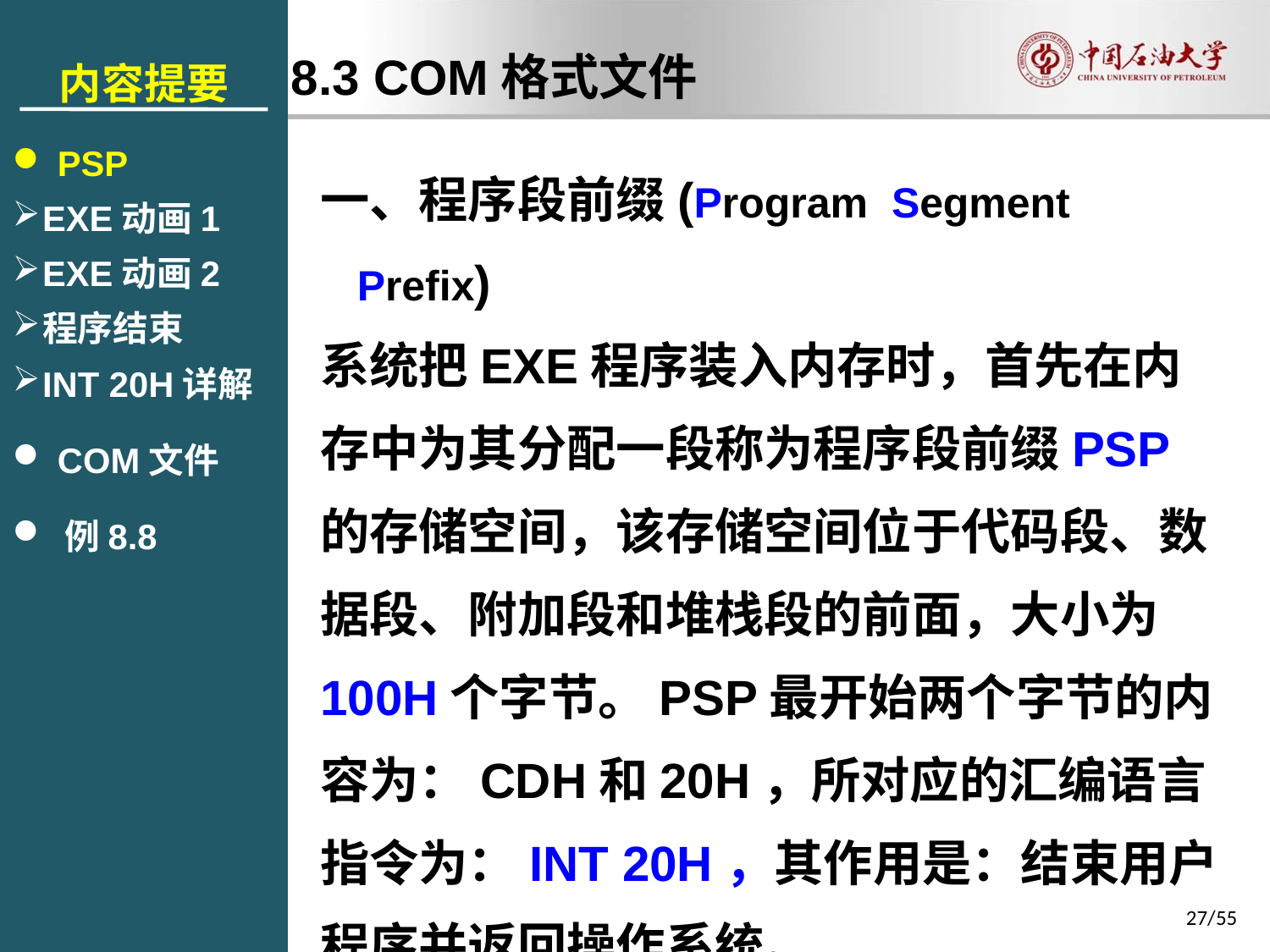

内容提要
 PSP
EXE动画1
EXE动画2
程序结束
INT 20H详解
 COM文件
 例8.8
8.3 COM格式文件
一、程序段前缀(Program  Segment  Prefix)
系统把EXE程序装入内存时，首先在内存中为其分配一段称为程序段前缀PSP的存储空间，该存储空间位于代码段、数据段、附加段和堆栈段的前面，大小为100H个字节。PSP最开始两个字节的内容为：CDH和20H，所对应的汇编语言指令为：INT 20H，其作用是：结束用户程序并返回操作系统。
27/55